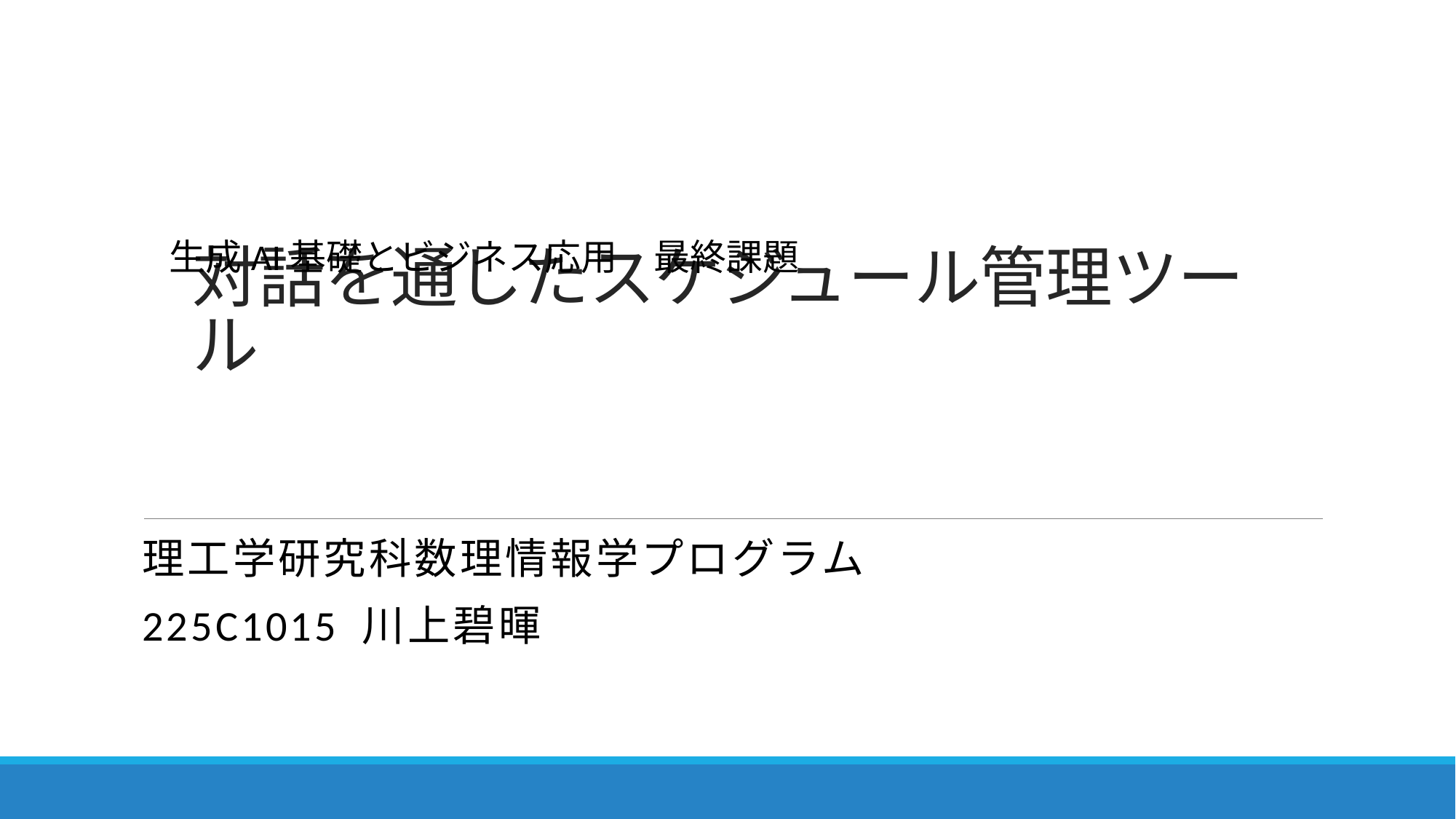

対話を通したスケジュール管理ツール
生成AI基礎とビジネス応用　最終課題
理工学研究科数理情報学プログラム
225C1015 川上碧暉